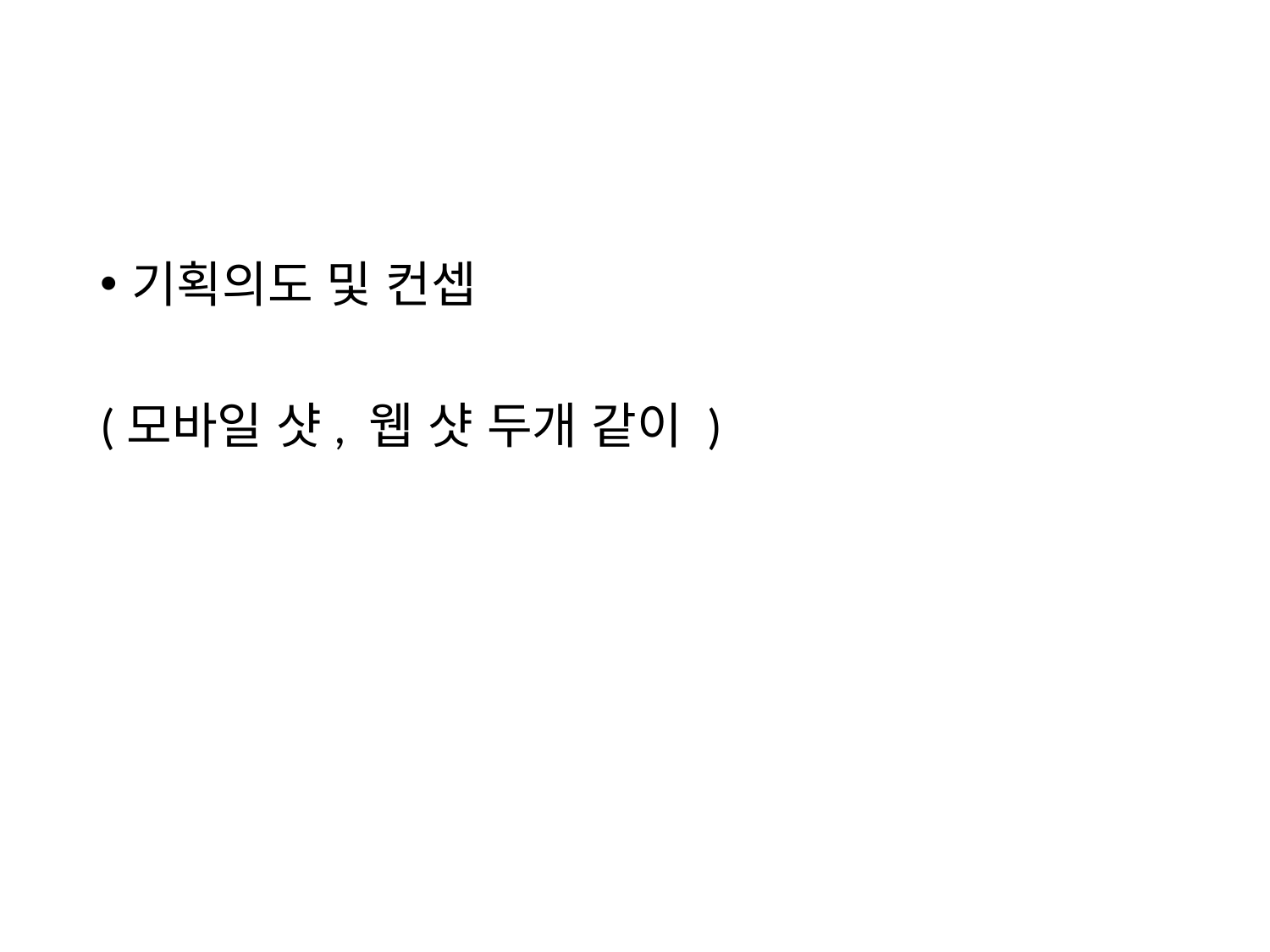

#
기획의도 및 컨셉

(모바일 샷, 웹 샷 두개 같이 )